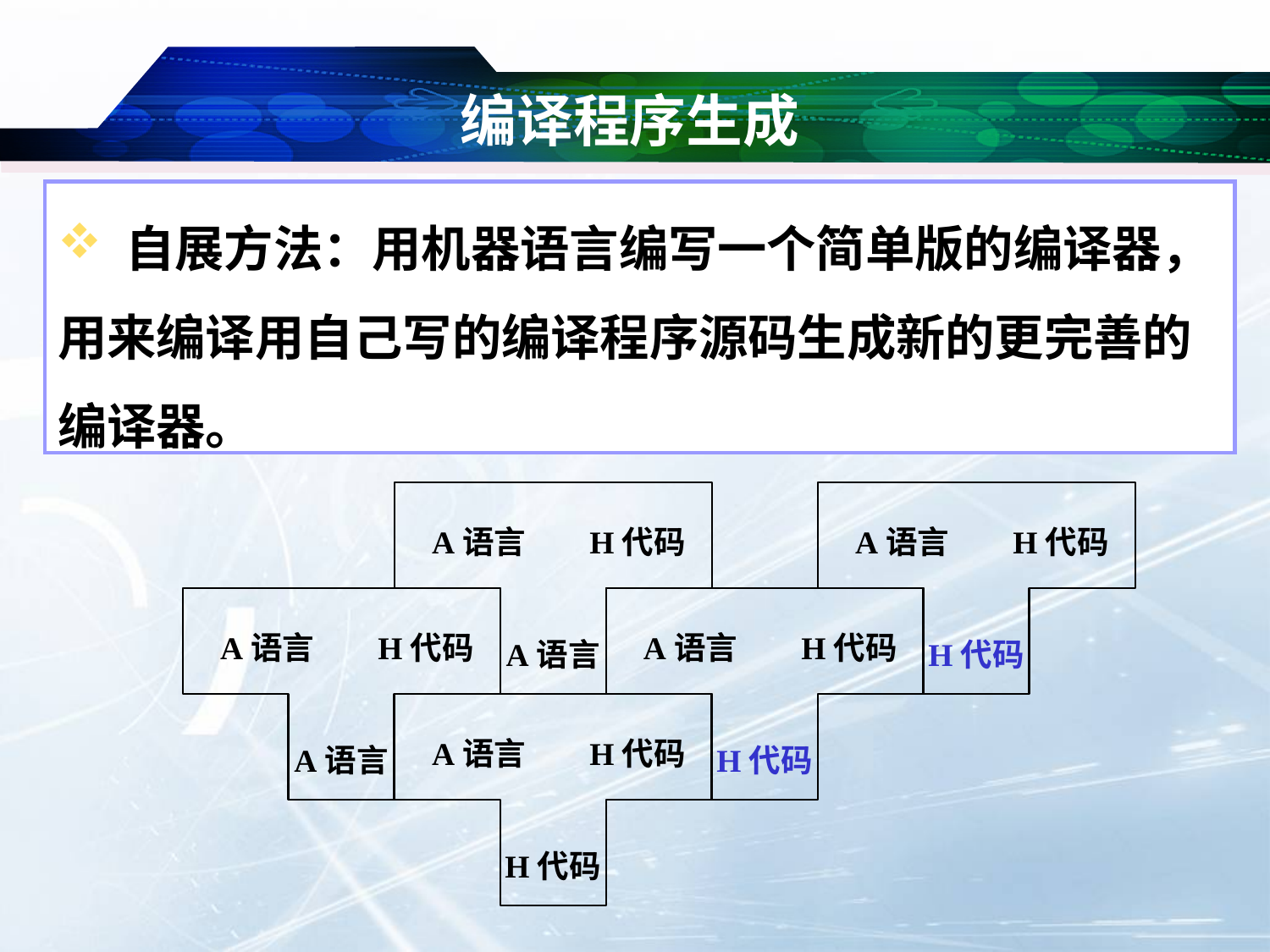

# 编译程序生成
 自展方法：用机器语言编写一个简单版的编译器，用来编译用自己写的编译程序源码生成新的更完善的编译器。

A语言
H代码
A语言

A语言
H代码
H代码

A语言
H代码
A语言

A语言
H代码
H代码

A语言
H代码
H代码